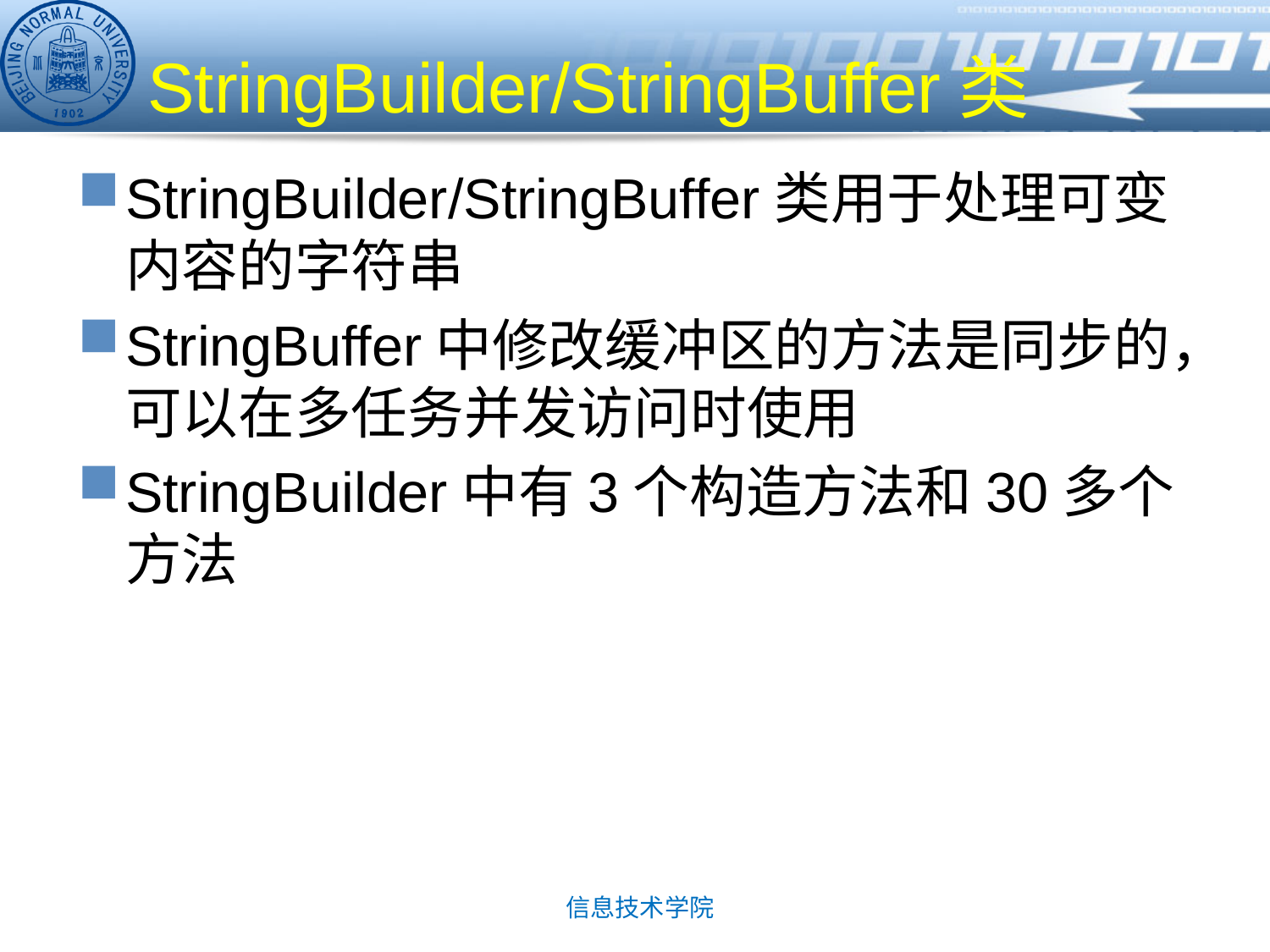

# StringBuilder/StringBuffer类
StringBuilder/StringBuffer类用于处理可变内容的字符串
StringBuffer中修改缓冲区的方法是同步的，可以在多任务并发访问时使用
StringBuilder中有3个构造方法和30多个方法

16